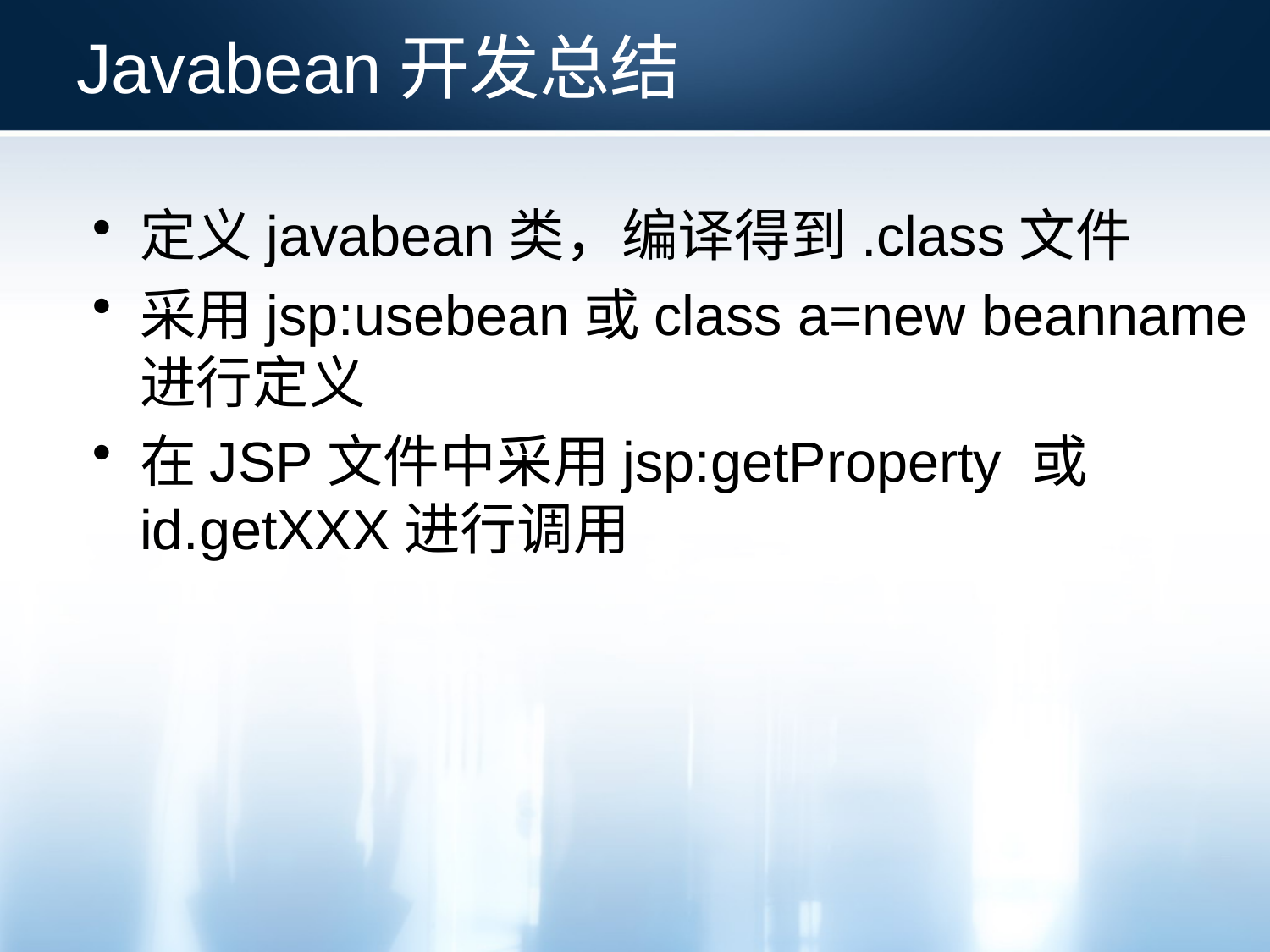

# Javabean开发总结
定义javabean类，编译得到.class文件
采用jsp:usebean或class a=new beanname进行定义
在JSP文件中采用jsp:getProperty 或 id.getXXX进行调用